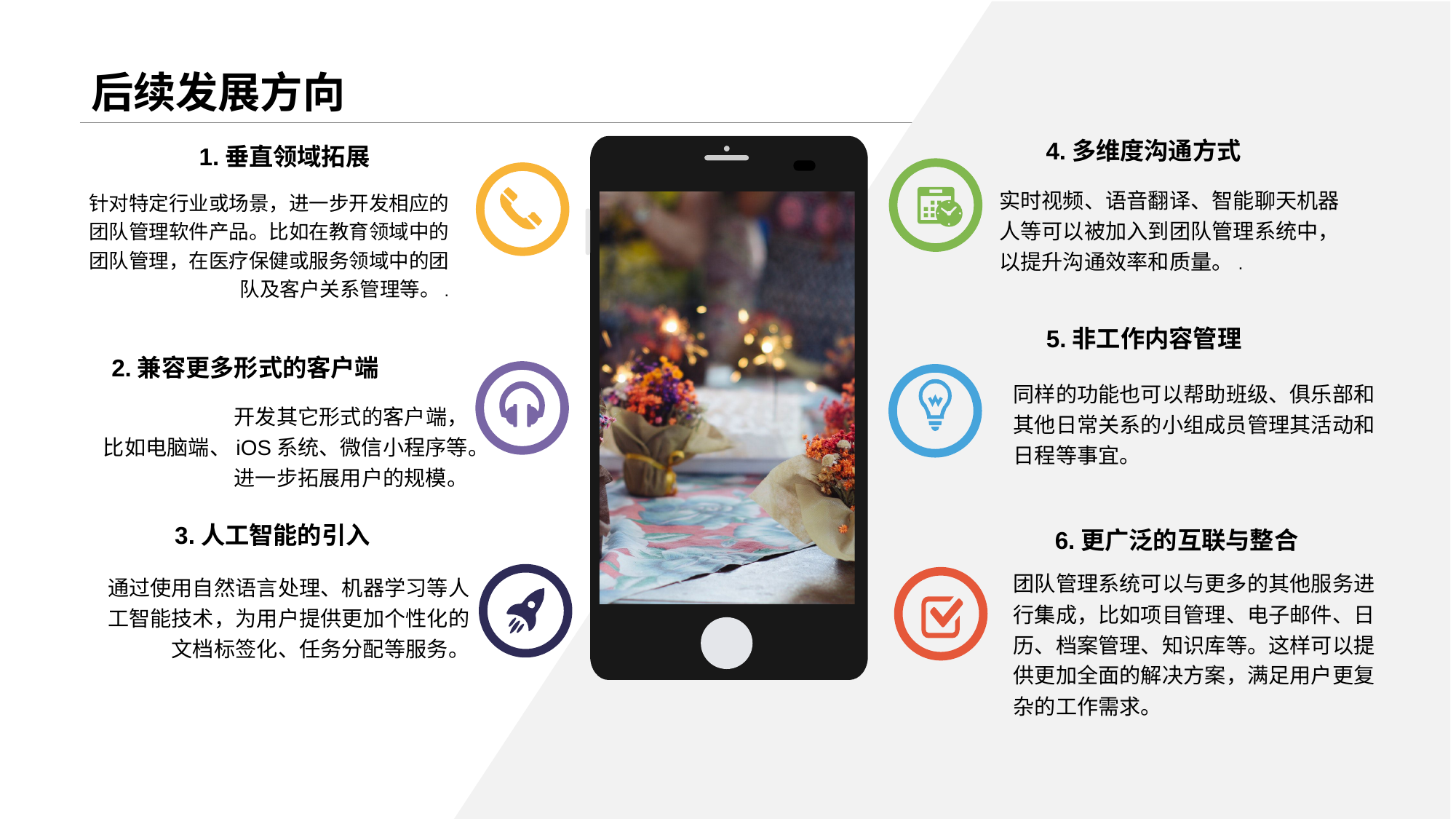

# 后续发展方向

4.多维度沟通方式
1.垂直领域拓展

实时视频、语音翻译、智能聊天机器人等可以被加入到团队管理系统中，以提升沟通效率和质量。.
针对特定行业或场景，进一步开发相应的团队管理软件产品。比如在教育领域中的团队管理，在医疗保健或服务领域中的团队及客户关系管理等。.

5.非工作内容管理
2.兼容更多形式的客户端

同样的功能也可以帮助班级、俱乐部和其他日常关系的小组成员管理其活动和日程等事宜。

开发其它形式的客户端，
比如电脑端、iOS系统、微信小程序等。进一步拓展用户的规模。
3.人工智能的引入
6.更广泛的互联与整合
团队管理系统可以与更多的其他服务进行集成，比如项目管理、电子邮件、日历、档案管理、知识库等。这样可以提供更加全面的解决方案，满足用户更复杂的工作需求。
通过使用自然语言处理、机器学习等人工智能技术，为用户提供更加个性化的文档标签化、任务分配等服务。